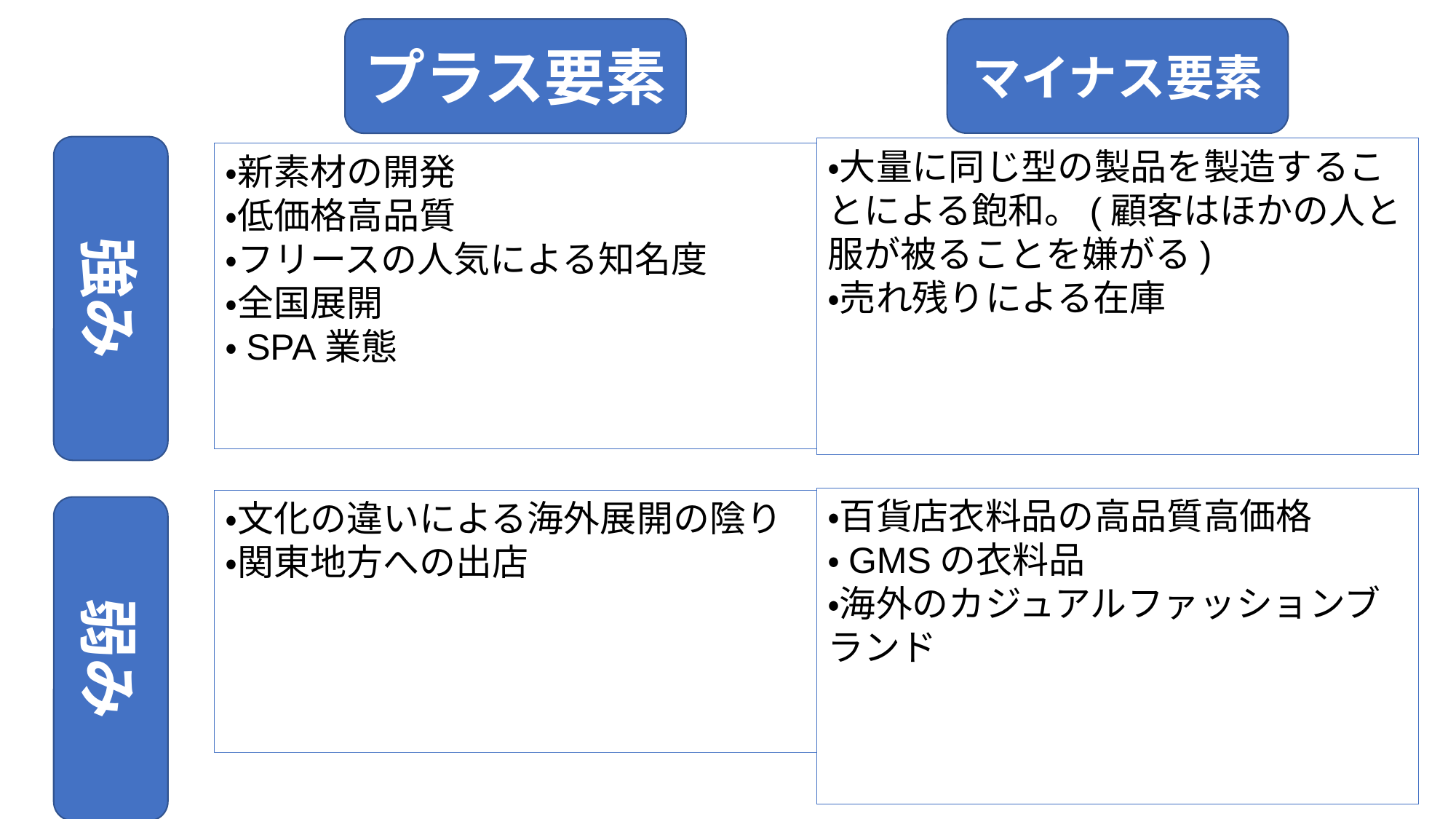

マイナス要素
プラス要素
強み
・大量に同じ型の製品を製造することによる飽和。(顧客はほかの人と服が被ることを嫌がる)
・売れ残りによる在庫

・新素材の開発
・低価格高品質
・フリースの人気による知名度
・全国展開
・SPA業態

・百貨店衣料品の高品質高価格
・GMSの衣料品
・海外のカジュアルファッションブランド

・文化の違いによる海外展開の陰り
・関東地方への出店

弱み